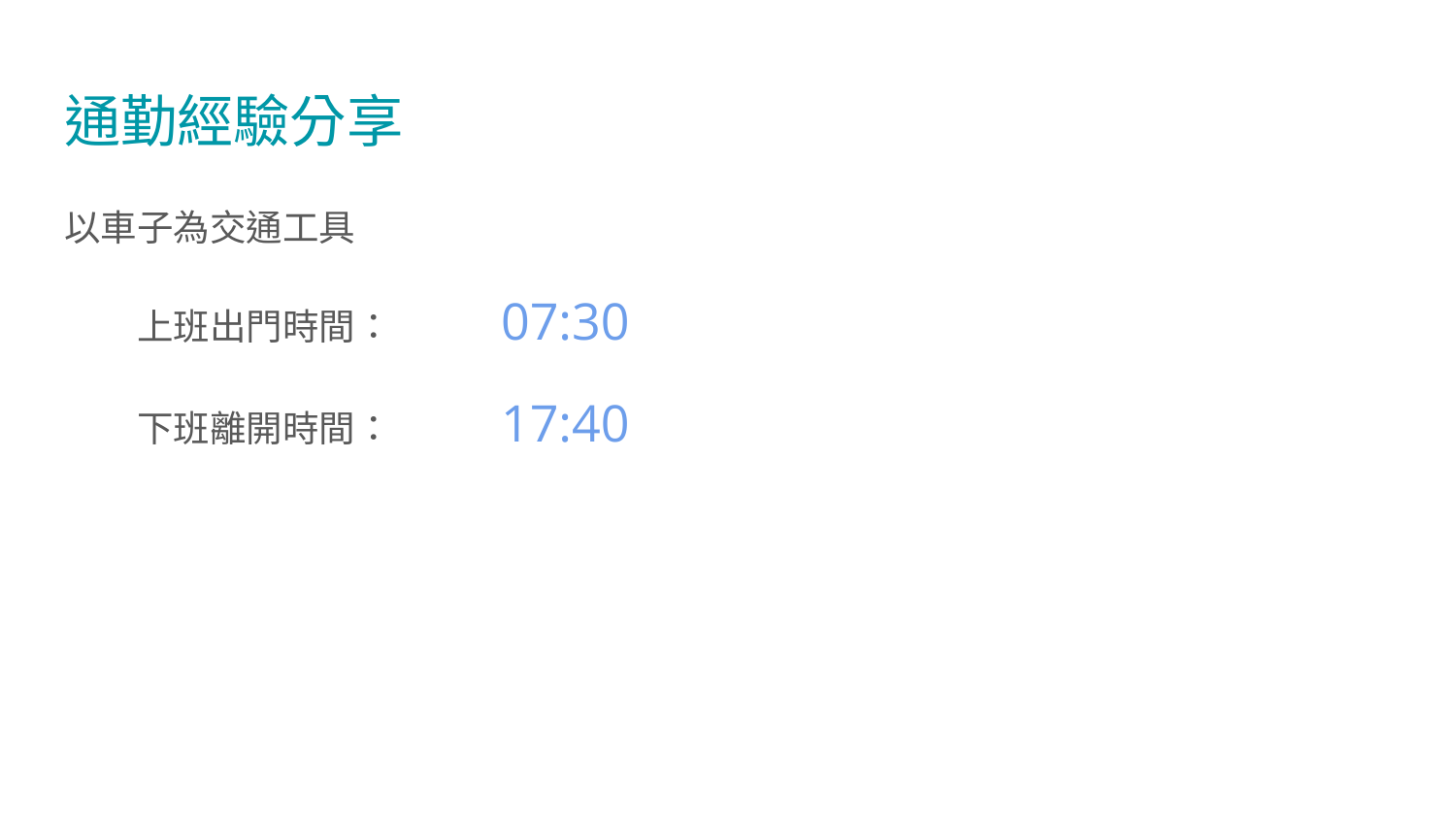

# 通勤經驗分享
以車子為交通工具
上班出門時間：	07:30
下班離開時間：	17:40